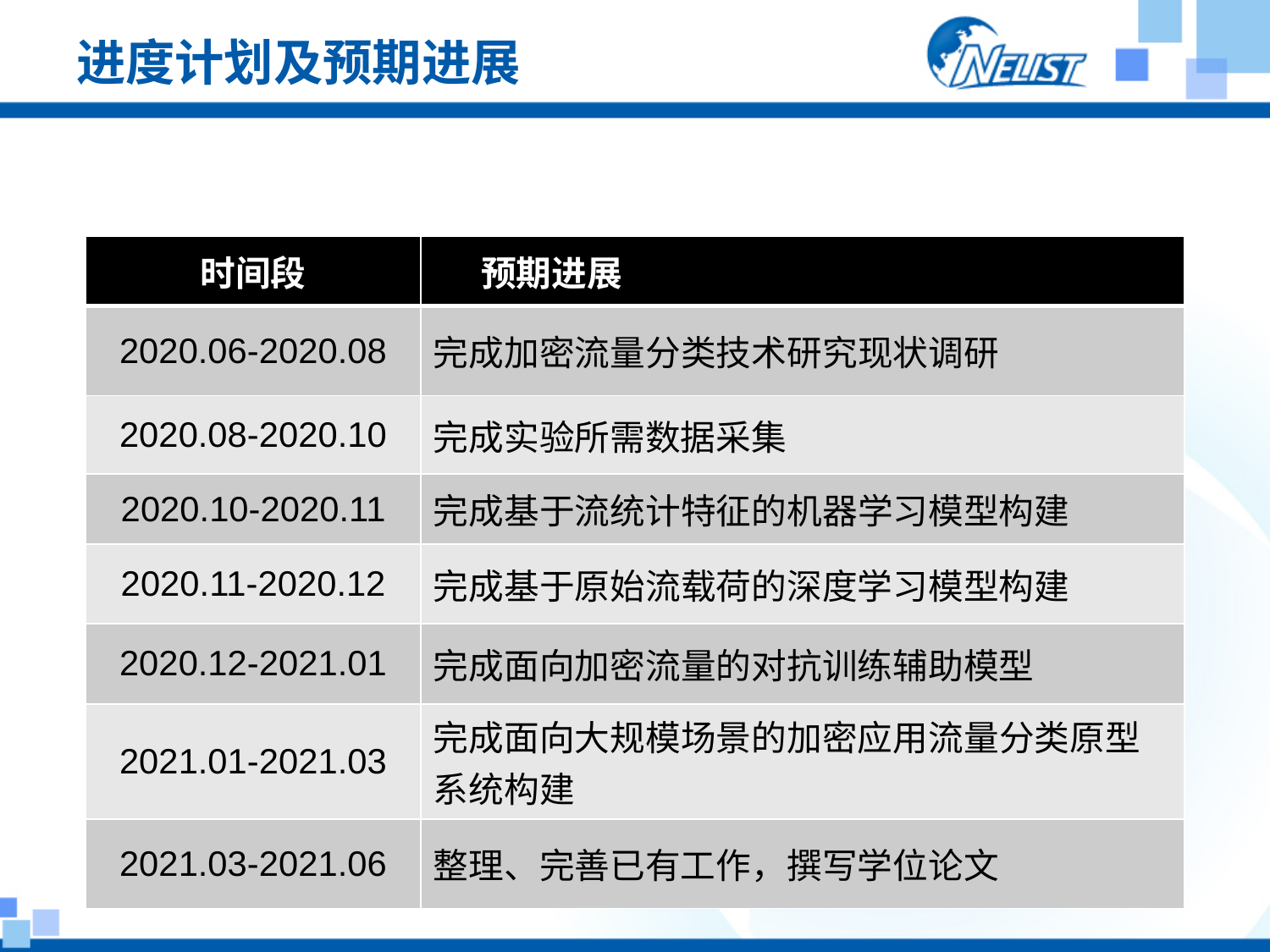

# 进度计划及预期进展
| 时间段 | 预期进展 |
| --- | --- |
| 2020.06-2020.08 | 完成加密流量分类技术研究现状调研 |
| 2020.08-2020.10 | 完成实验所需数据采集 |
| 2020.10-2020.11 | 完成基于流统计特征的机器学习模型构建 |
| 2020.11-2020.12 | 完成基于原始流载荷的深度学习模型构建 |
| 2020.12-2021.01 | 完成面向加密流量的对抗训练辅助模型 |
| 2021.01-2021.03 | 完成面向大规模场景的加密应用流量分类原型系统构建 |
| 2021.03-2021.06 | 整理、完善已有工作，撰写学位论文 |